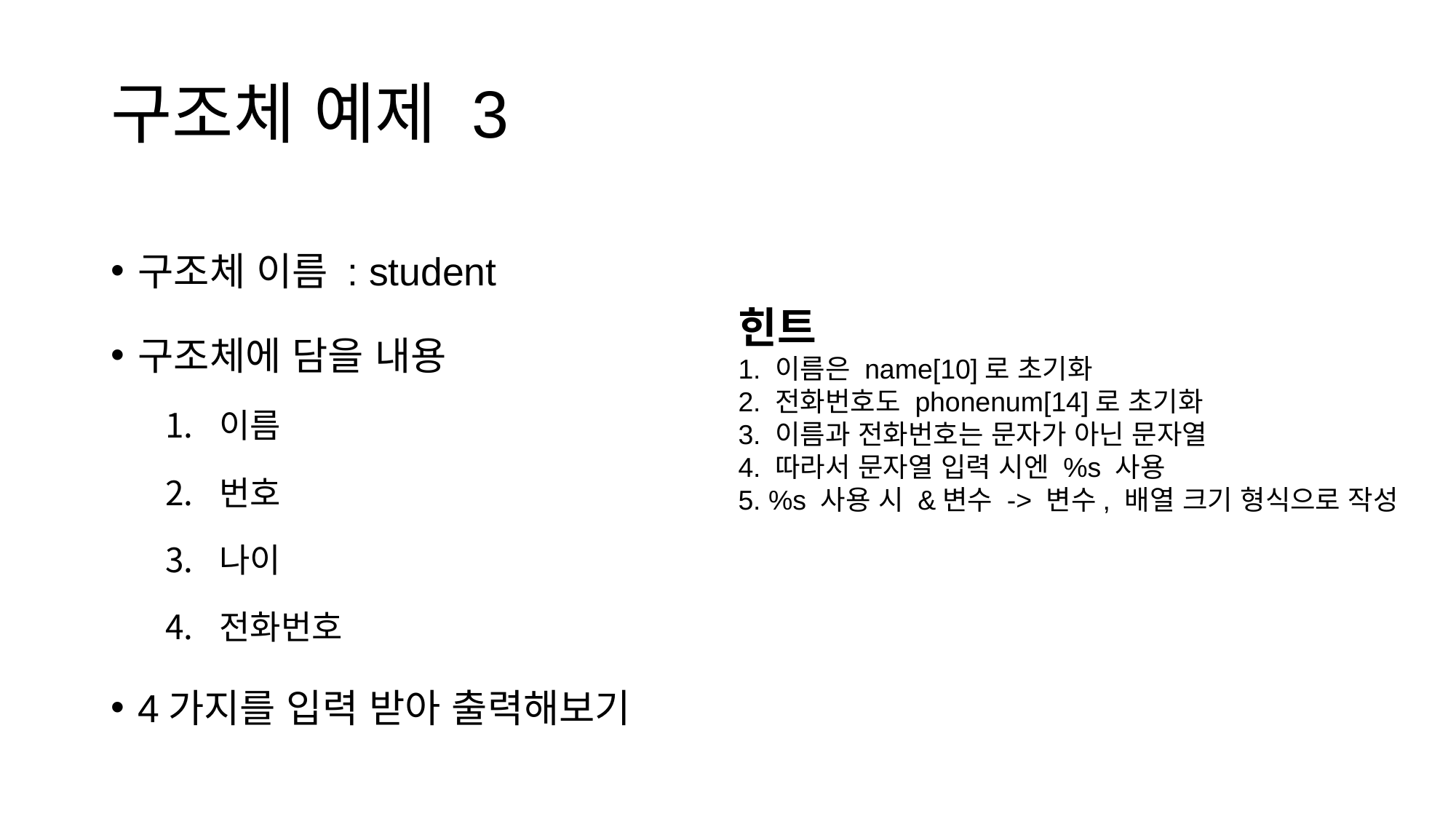

# 구조체 예제 3
구조체 이름 : student
구조체에 담을 내용
이름
번호
나이
전화번호
4가지를 입력 받아 출력해보기
힌트
1. 이름은 name[10]로 초기화
2. 전화번호도 phonenum[14]로 초기화
3. 이름과 전화번호는 문자가 아닌 문자열
4. 따라서 문자열 입력 시엔 %s 사용
5. %s 사용 시 &변수 -> 변수, 배열 크기 형식으로 작성